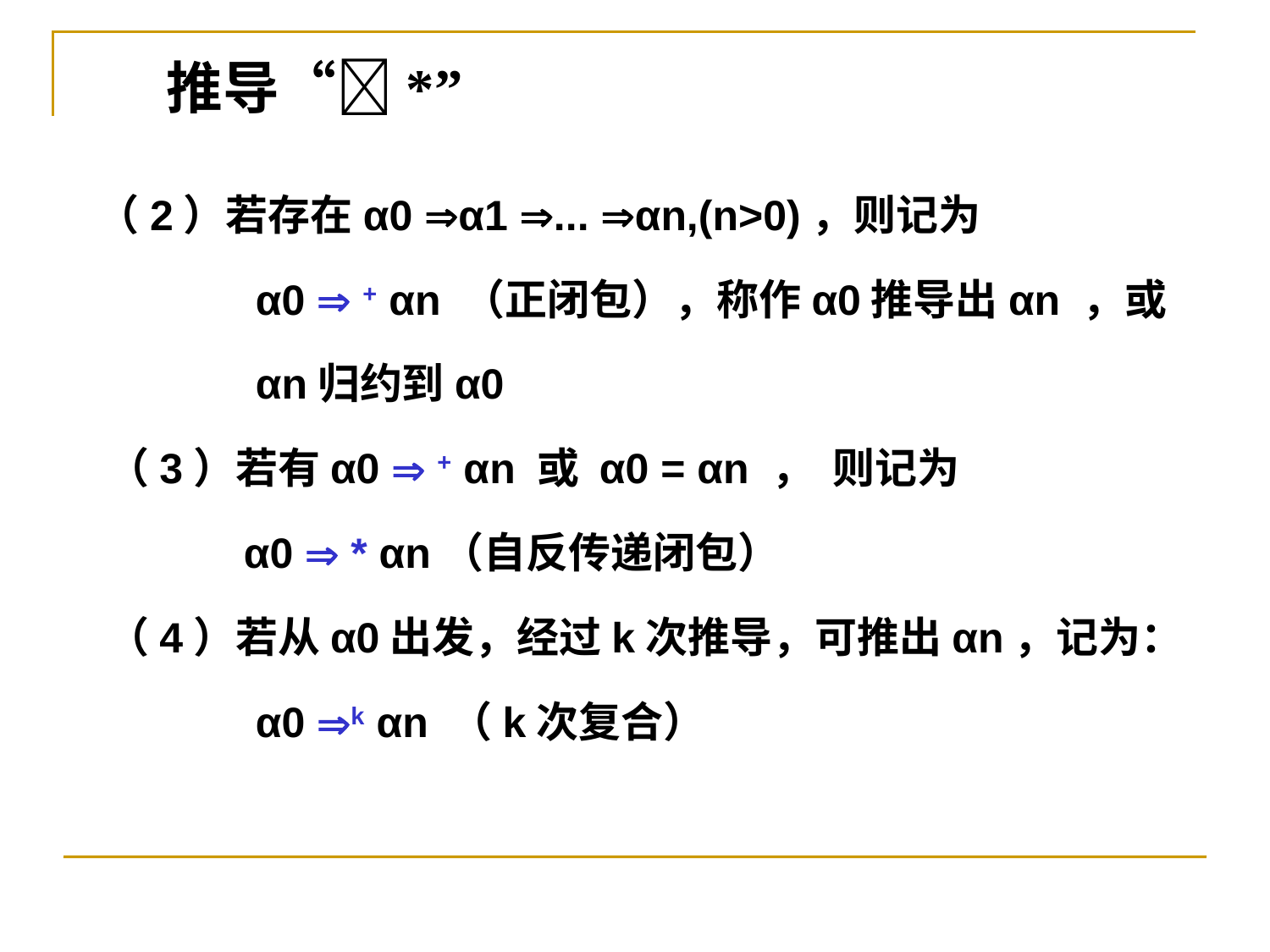

推导“⇒*”
 （2）若存在α0 ⇒α1 ⇒... ⇒αn,(n>0)，则记为
               α0 ⇒ + αn （正闭包），称作α0推导出αn ，或
               αn归约到α0
  （3）若有α0 ⇒ + αn 或 α0 = αn ，  则记为
              α0 ⇒ * αn（自反传递闭包）
  （4）若从α0出发，经过k次推导，可推出αn，记为：
               α0 ⇒k αn （k次复合）

35